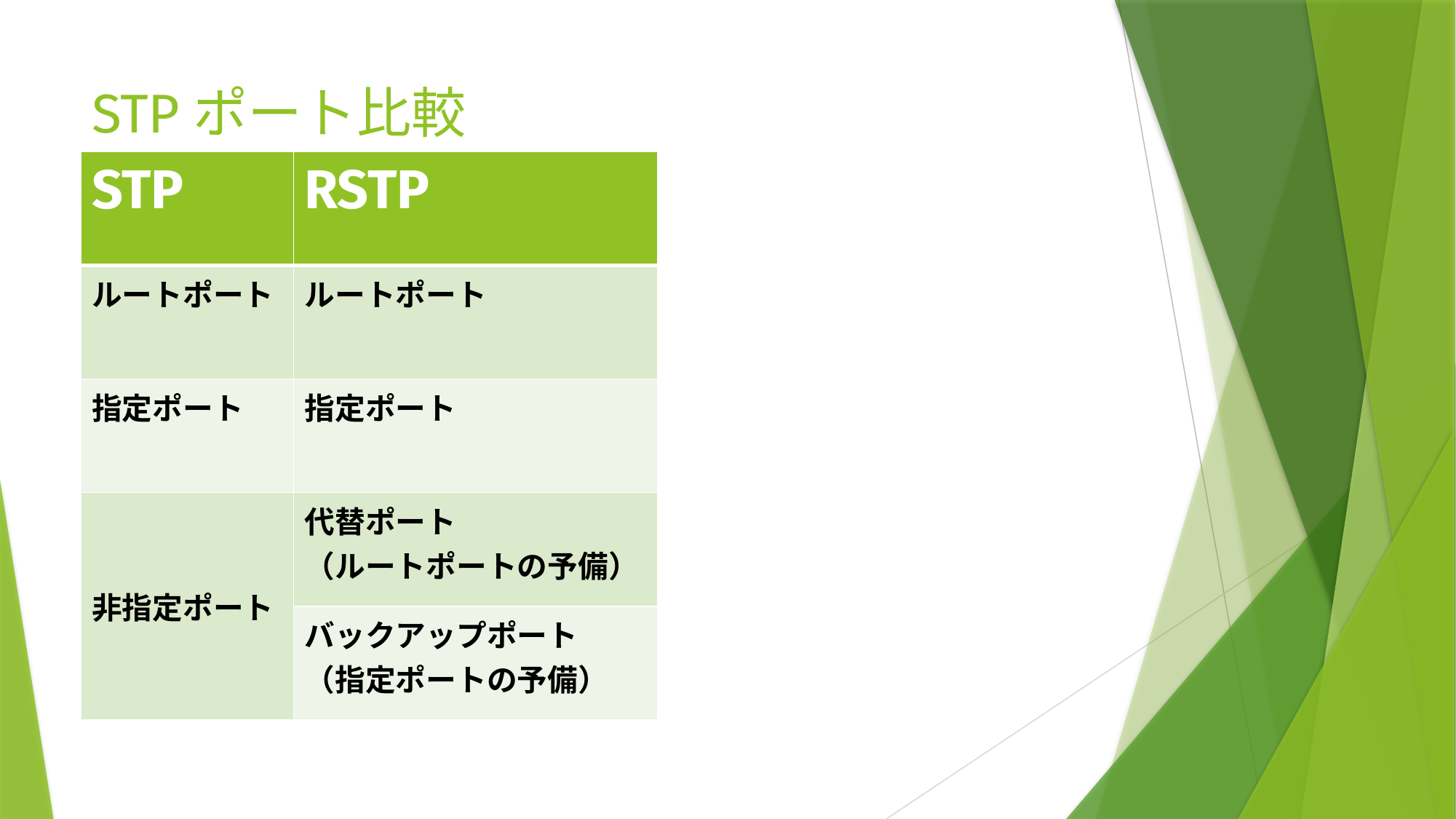

# STPポート比較
| STP | RSTP |
| --- | --- |
| ルートポート | ルートポート |
| 指定ポート | 指定ポート |
| 非指定ポート | 代替ポート （ルートポートの予備） |
|  | バックアップポート （指定ポートの予備） |